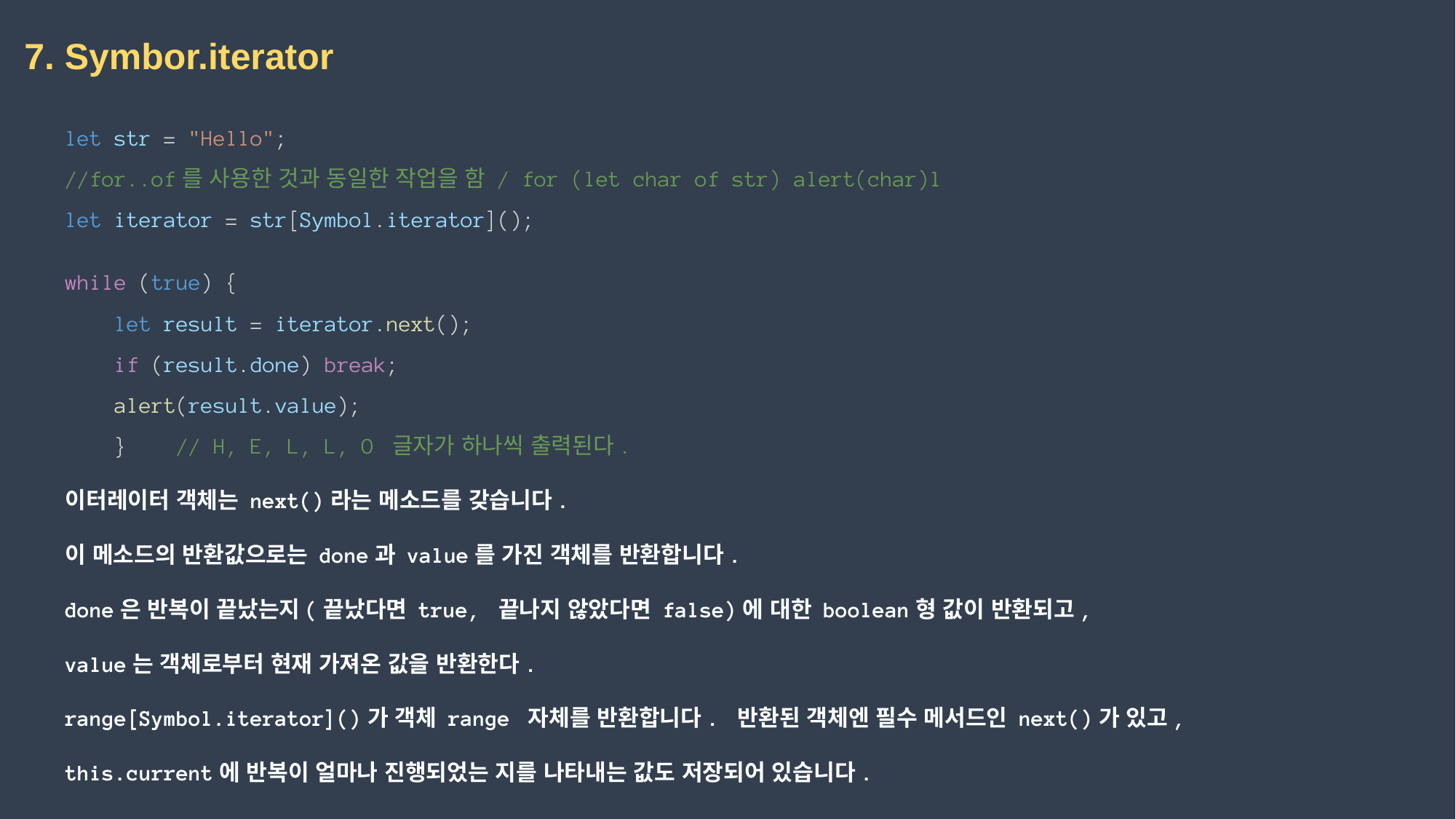

7. Symbor.iterator
let str = "Hello";
//for..of를 사용한 것과 동일한 작업을 함 / for (let char of str) alert(char)l
let iterator = str[Symbol.iterator]();
while (true) {
    let result = iterator.next();
    if (result.done) break;
    alert(result.value);
    }    // H, E, L, L, O 글자가 하나씩 출력된다.
이터레이터 객체는 next()라는 메소드를 갖습니다.
이 메소드의 반환값으로는 done과 value를 가진 객체를 반환합니다.
done은 반복이 끝났는지(끝났다면 true, 끝나지 않았다면 false)에 대한 boolean형 값이 반환되고,
value는 객체로부터 현재 가져온 값을 반환한다.
range[Symbol.iterator]()가 객체 range 자체를 반환합니다. 반환된 객체엔 필수 메서드인 next()가 있고,
this.current에 반복이 얼마나 진행되었는 지를 나타내는 값도 저장되어 있습니다.
2023-03-13
권민지